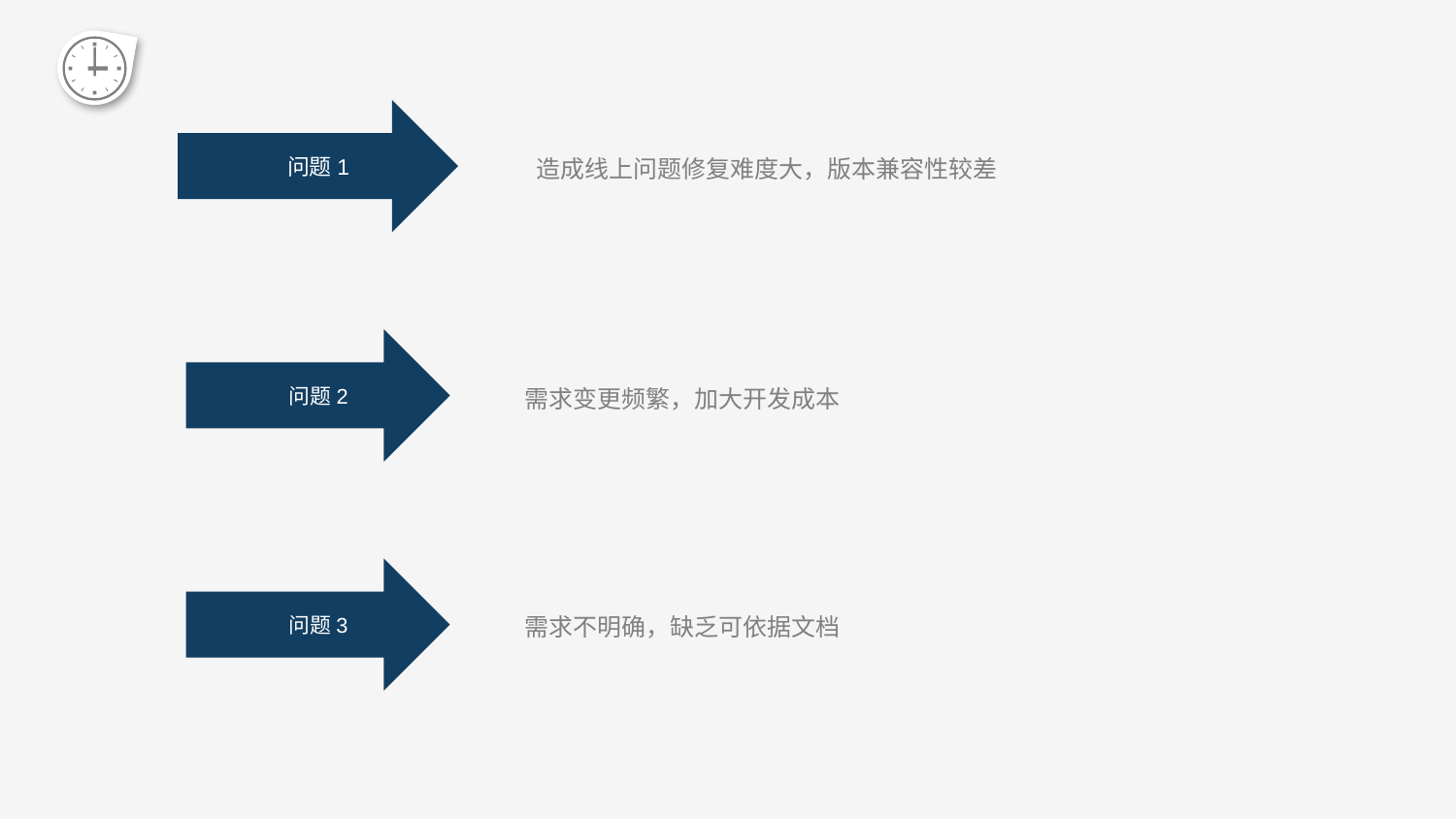

问题1
造成线上问题修复难度大，版本兼容性较差
问题2
需求变更频繁，加大开发成本
问题3
需求不明确，缺乏可依据文档